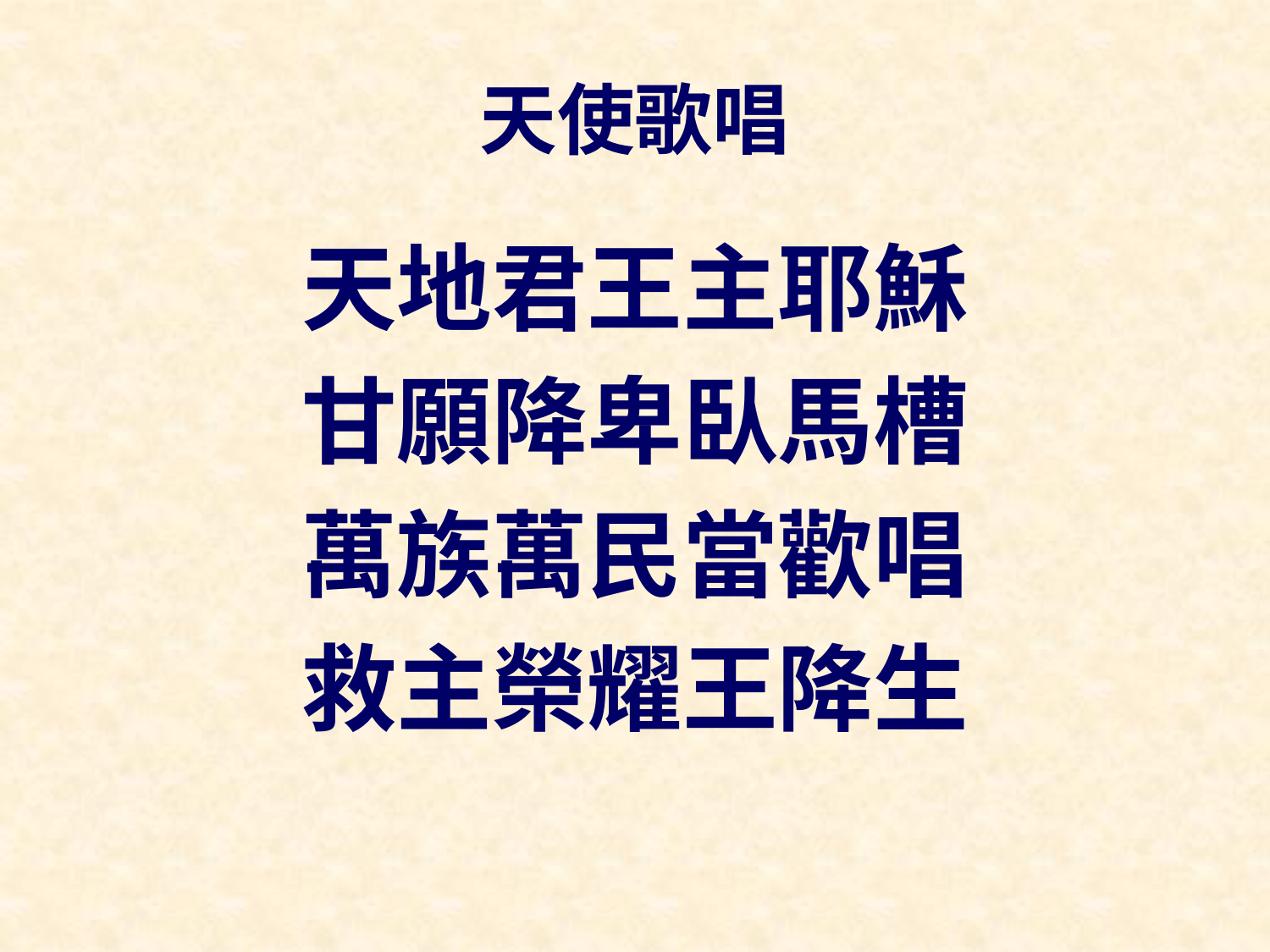

# 天使歌唱
天地君王主耶穌
甘願降卑臥馬槽
萬族萬民當歡唱
救主榮耀王降生